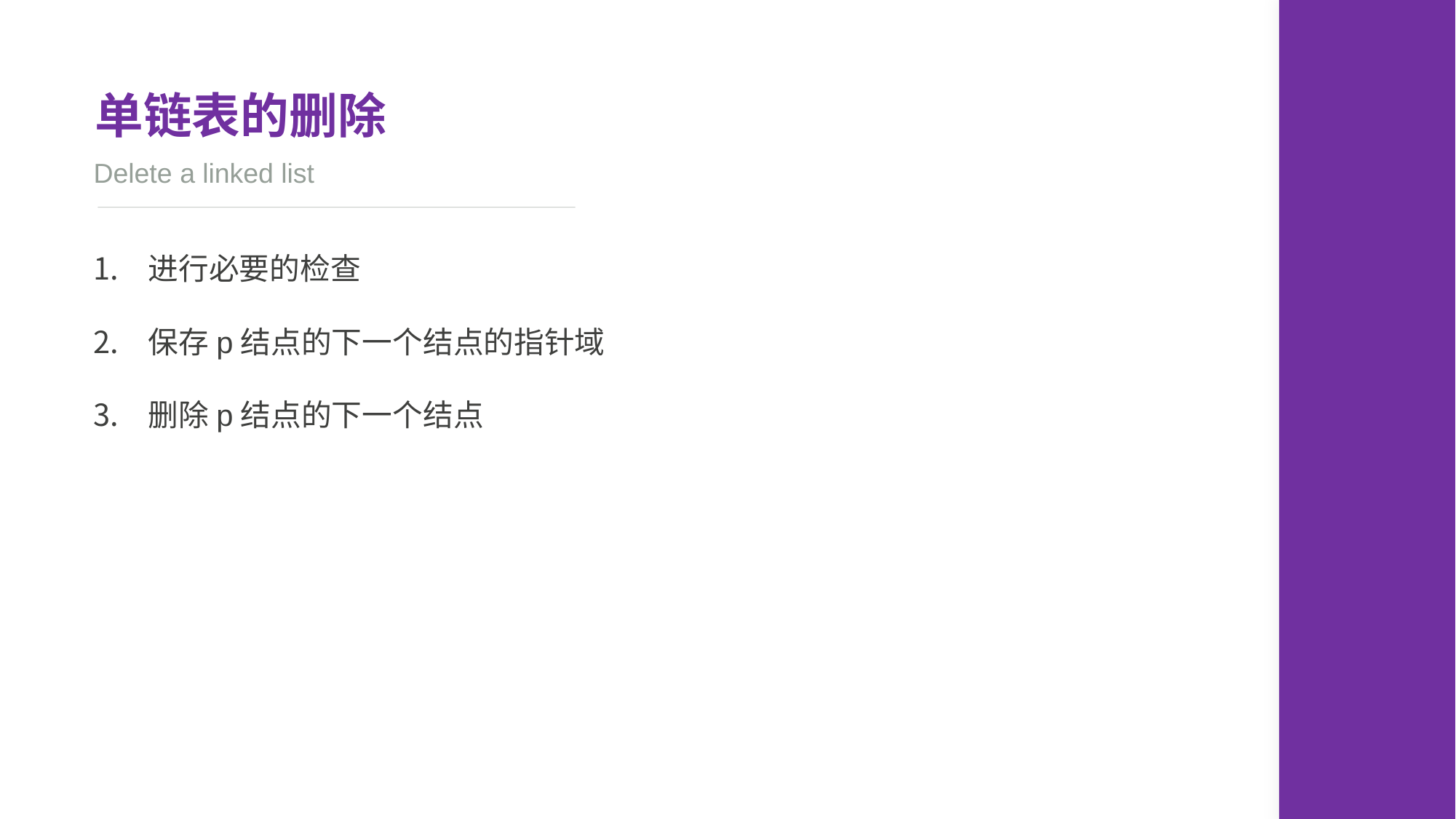

单链表的删除
Delete a linked list
进行必要的检查
保存p结点的下一个结点的指针域
删除p结点的下一个结点